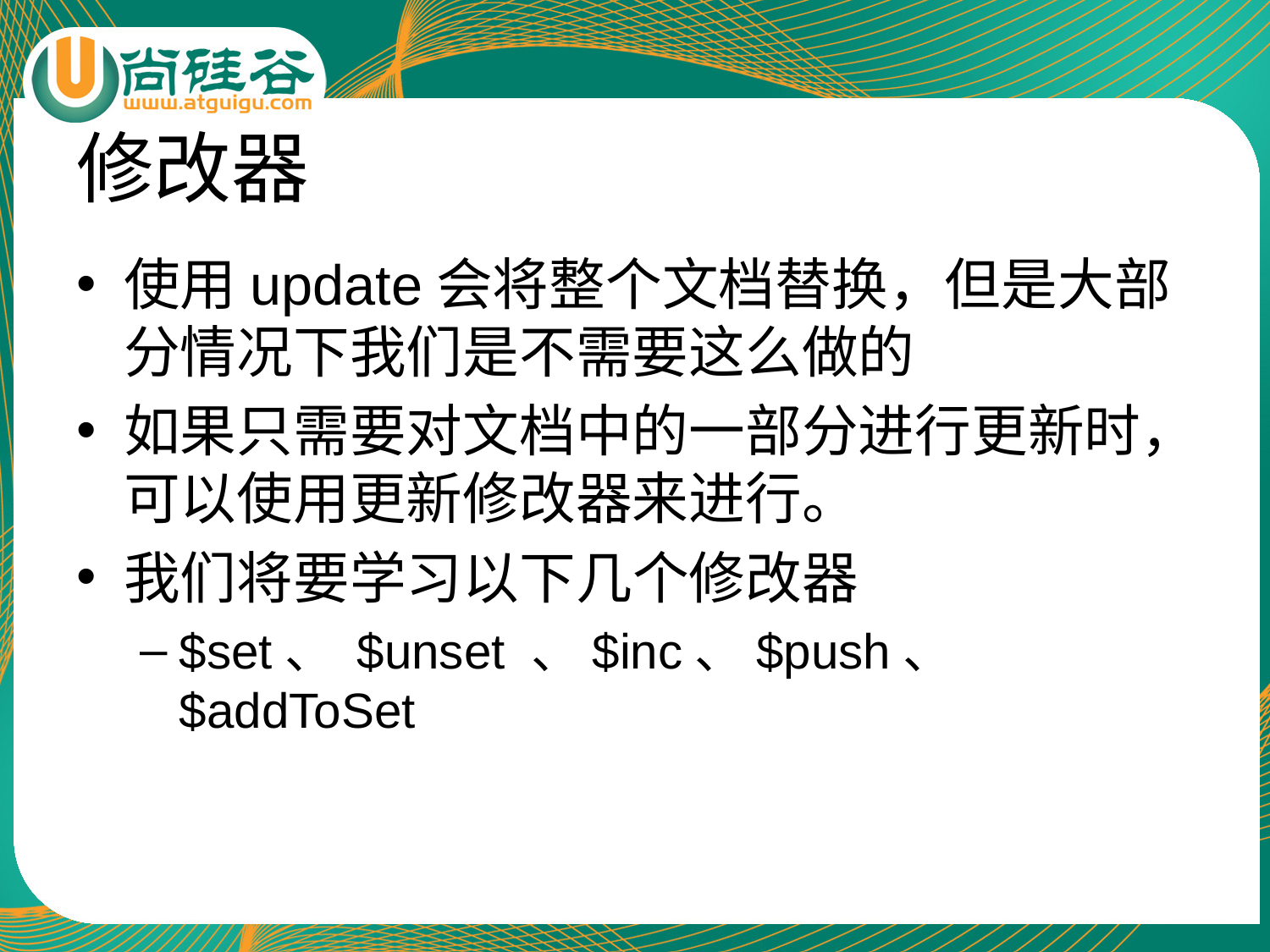

# 修改器
使用update会将整个文档替换，但是大部分情况下我们是不需要这么做的
如果只需要对文档中的一部分进行更新时，可以使用更新修改器来进行。
我们将要学习以下几个修改器
$set、 $unset 、$inc、$push、$addToSet